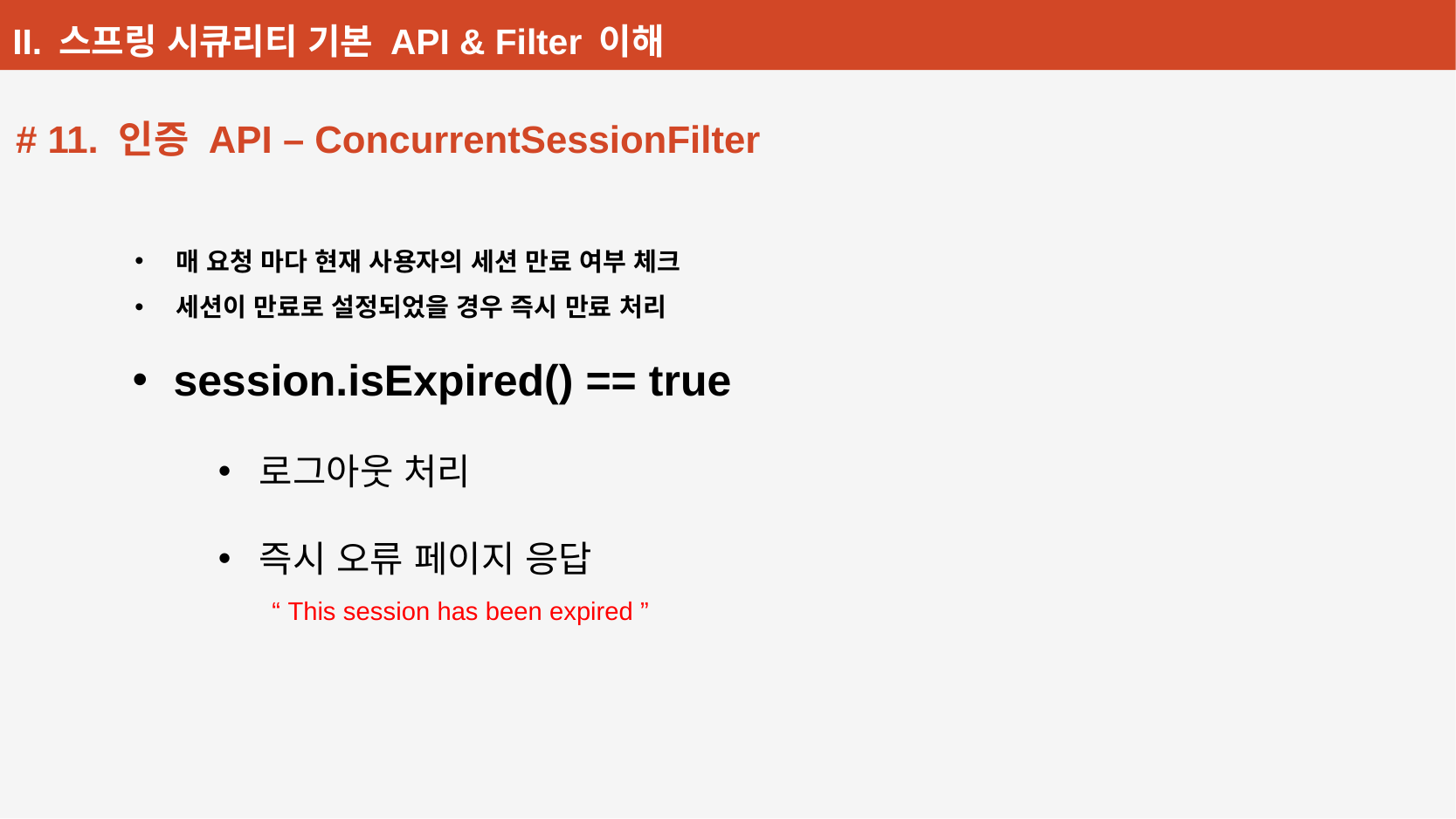

# 11. 인증 API – ConcurrentSessionFilter
매 요청 마다 현재 사용자의 세션 만료 여부 체크
세션이 만료로 설정되었을 경우 즉시 만료 처리

session.isExpired() == true
로그아웃 처리
즉시 오류 페이지 응답
 “ This session has been expired ”